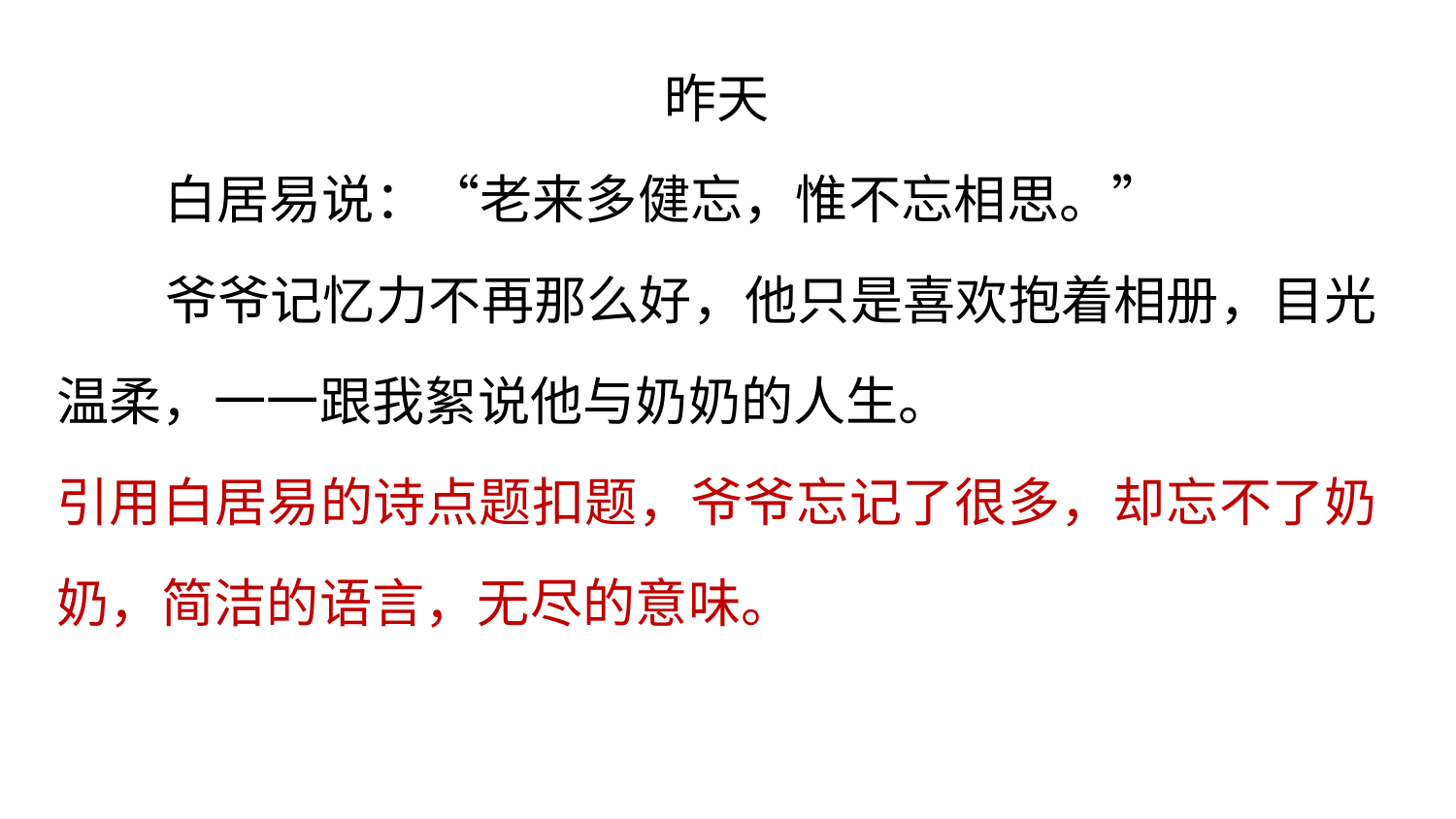

昨天
        白居易说：“老来多健忘，惟不忘相思。”
        爷爷记忆力不再那么好，他只是喜欢抱着相册，目光温柔，一一跟我絮说他与奶奶的人生。
引用白居易的诗点题扣题，爷爷忘记了很多，却忘不了奶奶，简洁的语言，无尽的意味。